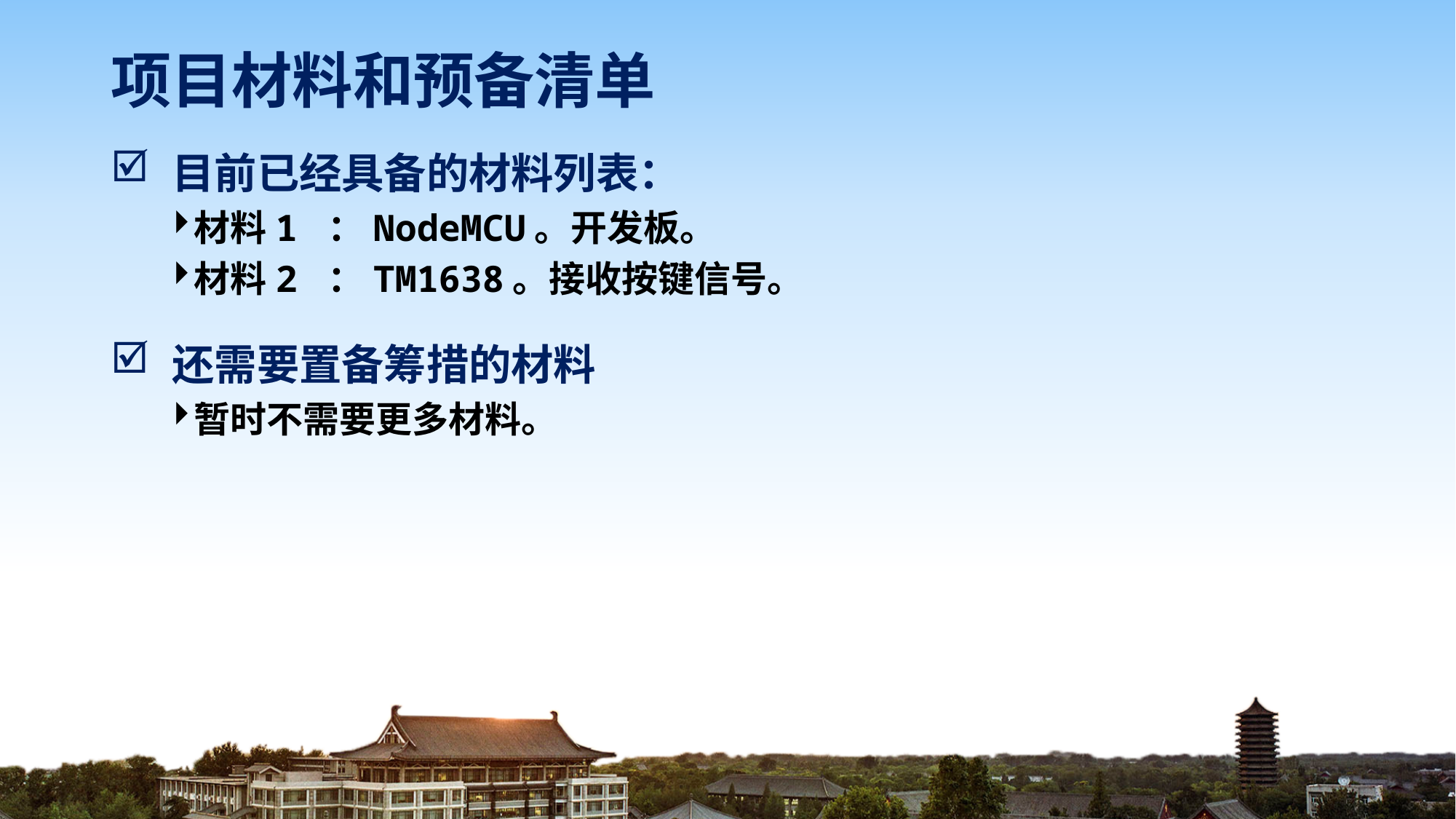

# 项目材料和预备清单
目前已经具备的材料列表：
材料1 ：NodeMCU。开发板。
材料2 ：TM1638。接收按键信号。
还需要置备筹措的材料
暂时不需要更多材料。